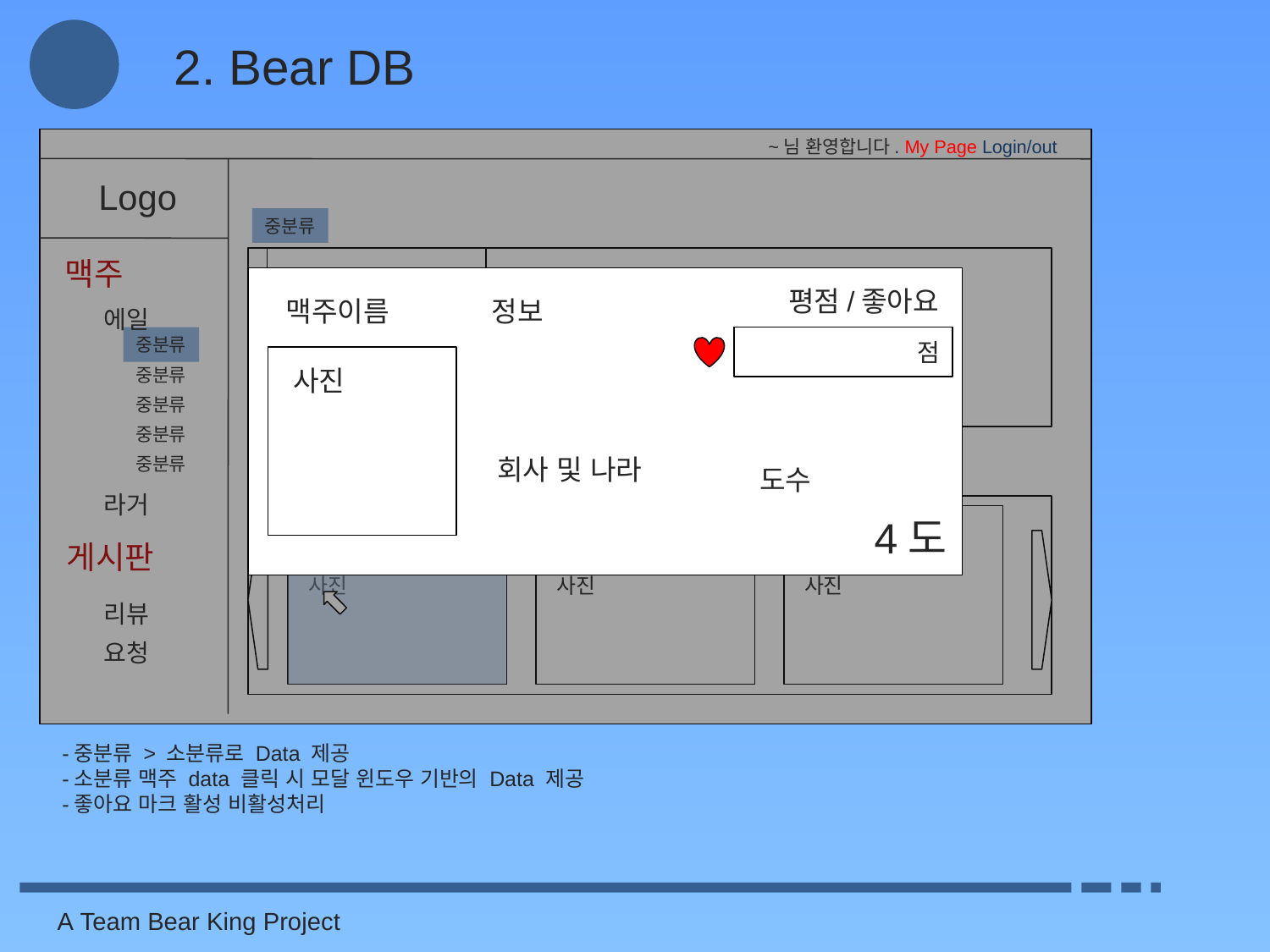

2. Bear DB

Logo

~님 환영합니다. My Page Login/out
중분류
맥주

중분류 사진
설명

평점/좋아요
맥주이름
정보
에일
중분류
점

중분류
사진
중분류
중분류
중분류
회사 및 나라
소분류
도수
라거

4도
소분류 맥주 이름

사진
소분류 맥주 이름

사진
소분류 맥주 이름

사진

게시판

리뷰

요청
-중분류 > 소분류로 Data 제공
-소분류 맥주 data 클릭 시 모달 윈도우 기반의 Data 제공
-좋아요 마크 활성 비활성처리

A Team Bear King Project